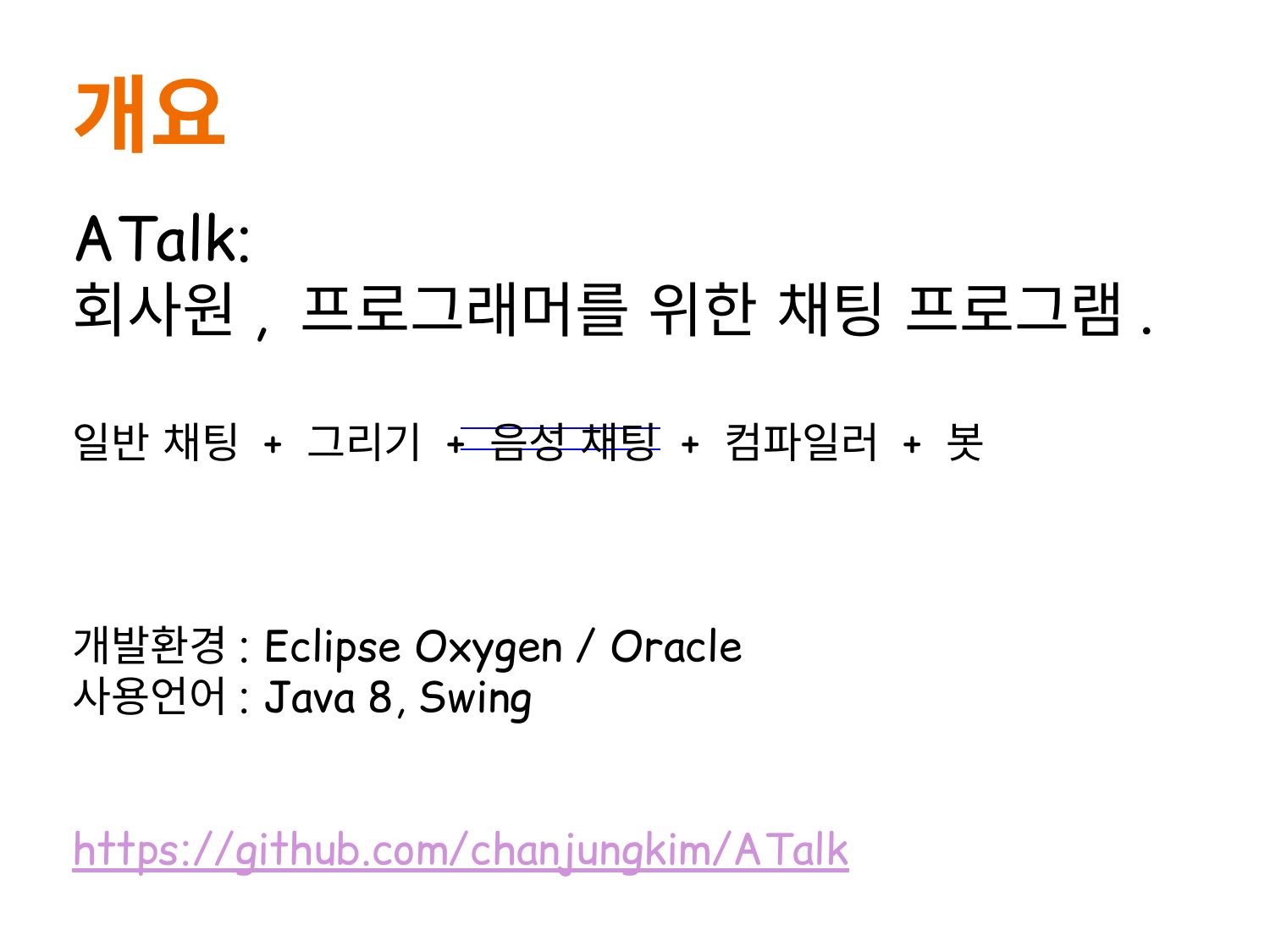

# 개요
ATalk:
회사원, 프로그래머를 위한 채팅 프로그램.

일반 채팅 + 그리기 + 음성 채팅 + 컴파일러 + 봇

개발환경: Eclipse Oxygen / Oracle
사용언어: Java 8, Swing

https://github.com/chanjungkim/ATalk